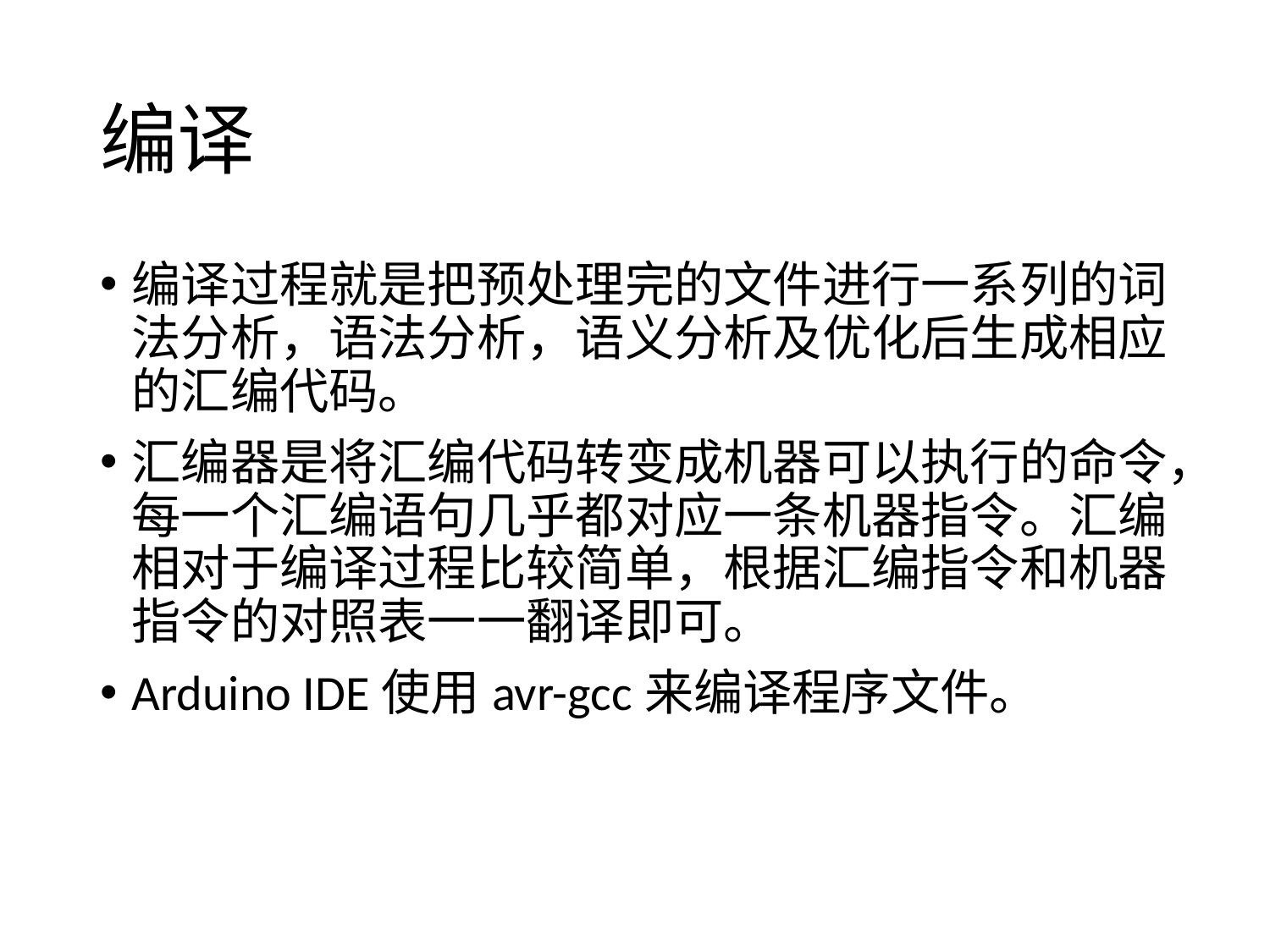

# 编译
编译过程就是把预处理完的文件进行一系列的词法分析，语法分析，语义分析及优化后生成相应的汇编代码。
汇编器是将汇编代码转变成机器可以执行的命令，每一个汇编语句几乎都对应一条机器指令。汇编相对于编译过程比较简单，根据汇编指令和机器指令的对照表一一翻译即可。
Arduino IDE使用avr-gcc来编译程序文件。